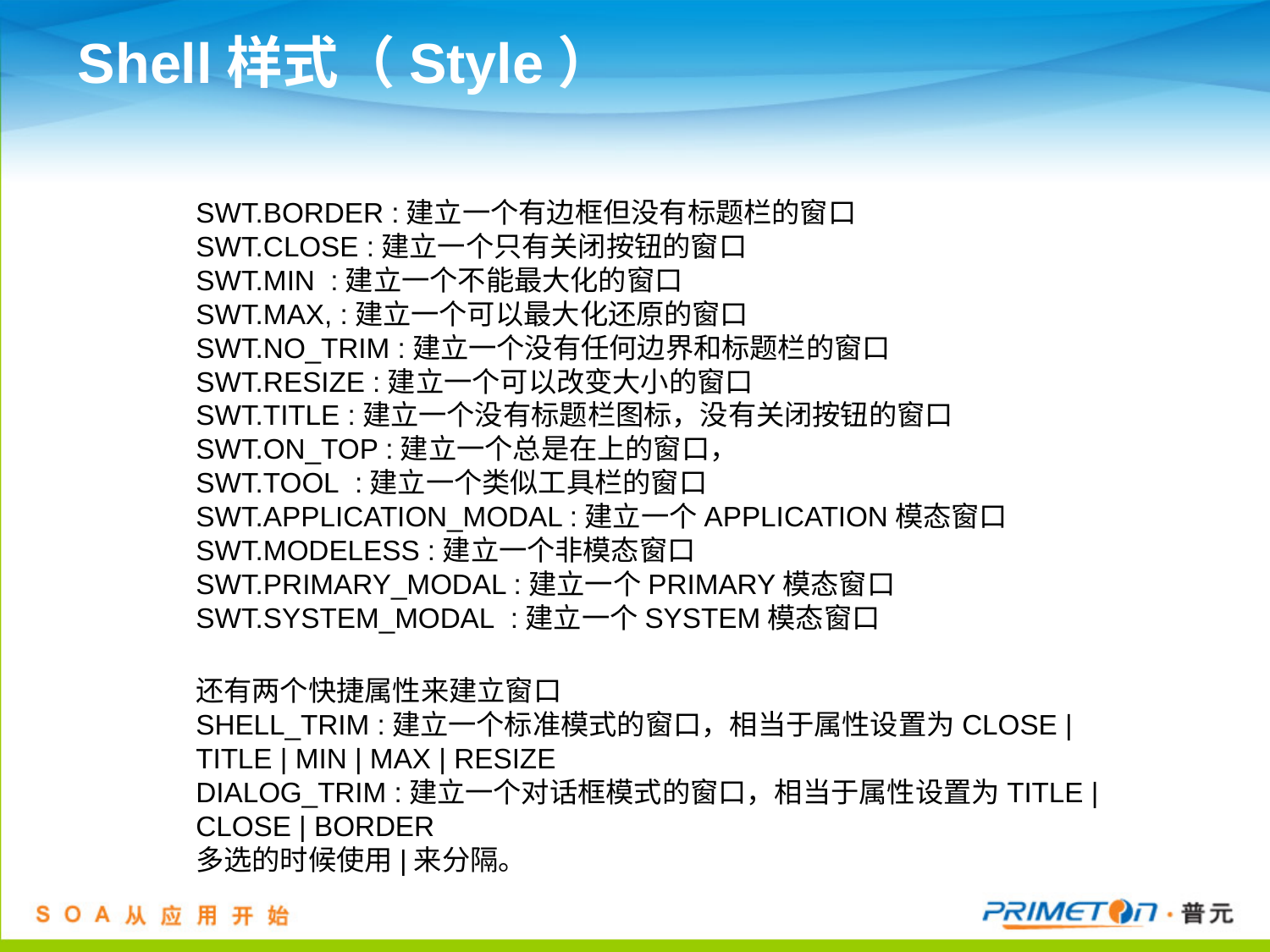

# Shell样式（Style）
	SWT.BORDER :建立一个有边框但没有标题栏的窗口
SWT.CLOSE :建立一个只有关闭按钮的窗口
SWT.MIN  :建立一个不能最大化的窗口
SWT.MAX, :建立一个可以最大化还原的窗口
SWT.NO_TRIM :建立一个没有任何边界和标题栏的窗口
SWT.RESIZE :建立一个可以改变大小的窗口
SWT.TITLE :建立一个没有标题栏图标，没有关闭按钮的窗口
SWT.ON_TOP :建立一个总是在上的窗口，
SWT.TOOL  :建立一个类似工具栏的窗口
SWT.APPLICATION_MODAL :建立一个APPLICATION模态窗口
SWT.MODELESS :建立一个非模态窗口
SWT.PRIMARY_MODAL :建立一个PRIMARY模态窗口
SWT.SYSTEM_MODAL  :建立一个SYSTEM模态窗口
还有两个快捷属性来建立窗口
SHELL_TRIM :建立一个标准模式的窗口，相当于属性设置为CLOSE | TITLE | MIN | MAX | RESIZE
DIALOG_TRIM :建立一个对话框模式的窗口，相当于属性设置为TITLE | CLOSE | BORDER
多选的时候使用|来分隔。